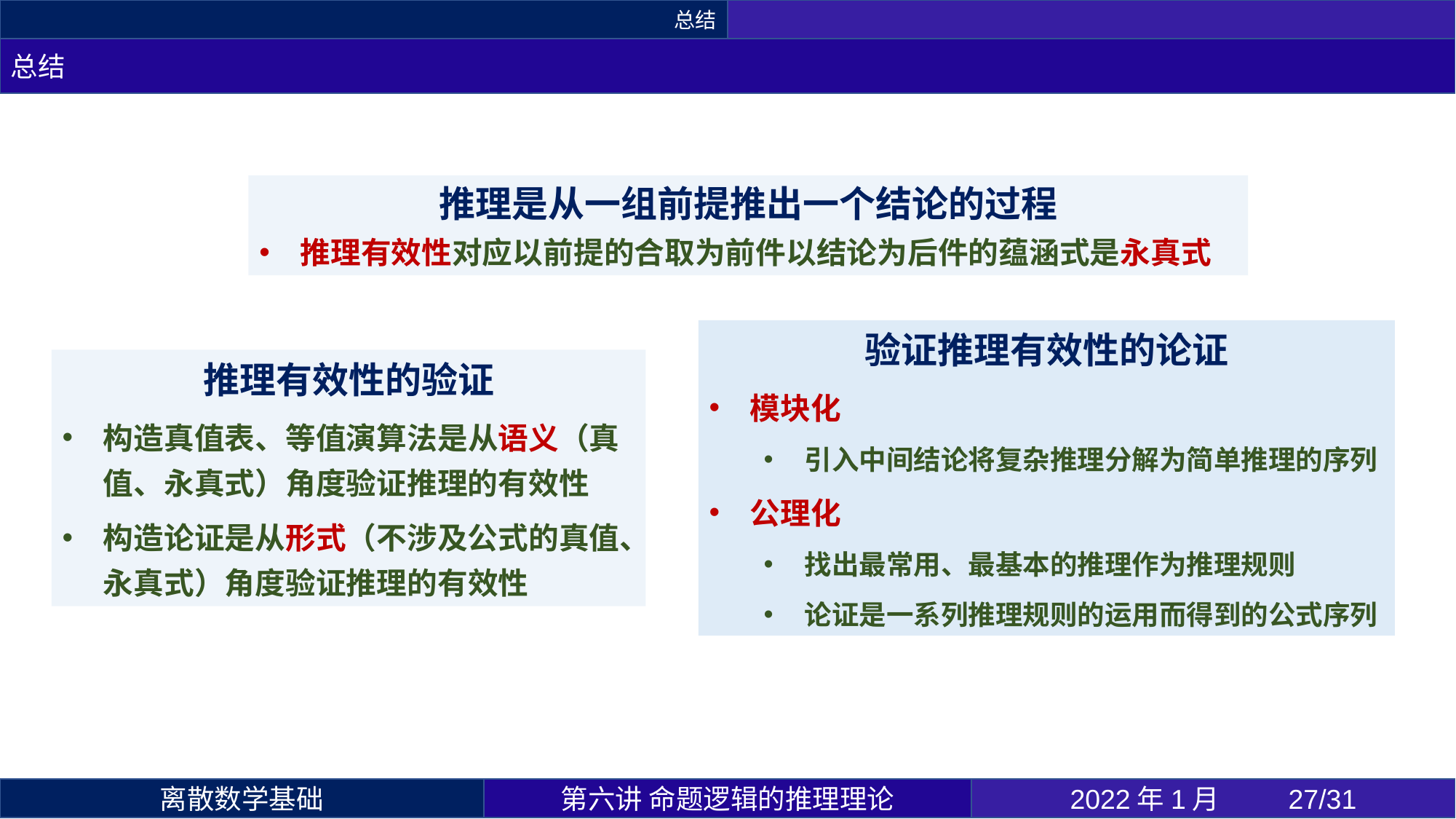

总结
总结
推理是从一组前提推出一个结论的过程
推理有效性对应以前提的合取为前件以结论为后件的蕴涵式是永真式
验证推理有效性的论证
模块化
引入中间结论将复杂推理分解为简单推理的序列
公理化
找出最常用、最基本的推理作为推理规则
论证是一系列推理规则的运用而得到的公式序列
推理有效性的验证
构造真值表、等值演算法是从语义（真值、永真式）角度验证推理的有效性
构造论证是从形式（不涉及公式的真值、永真式）角度验证推理的有效性
第六讲 命题逻辑的推理理论
2022年1月 	27/31
离散数学基础